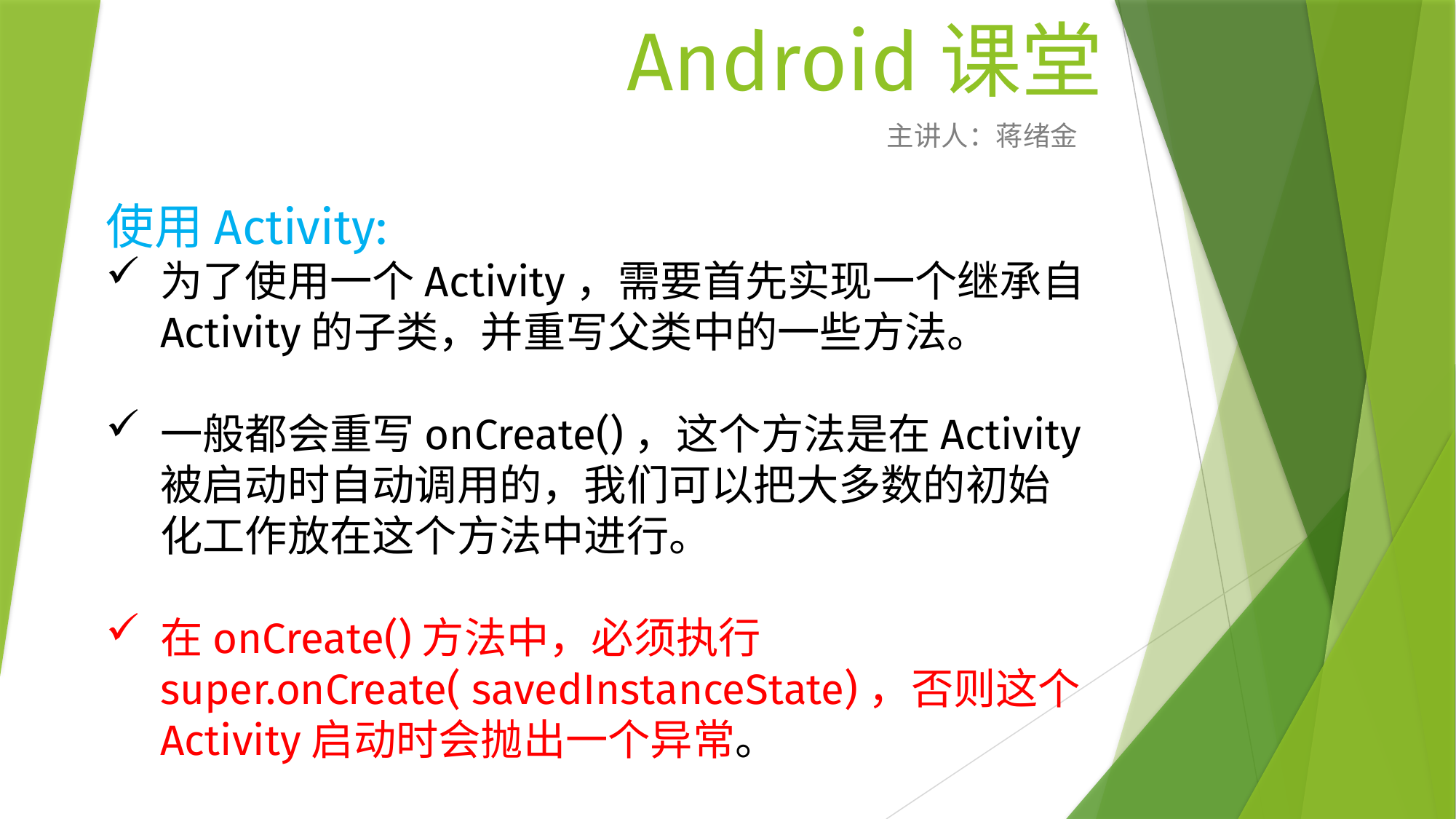

# Android课堂
主讲人：蒋绪金
使用Activity:
为了使用一个Activity，需要首先实现一个继承自Activity的子类，并重写父类中的一些方法。

一般都会重写onCreate()，这个方法是在Activity被启动时自动调用的，我们可以把大多数的初始化工作放在这个方法中进行。

在onCreate()方法中，必须执行super.onCreate( savedInstanceState)，否则这个Activity启动时会抛出一个异常。